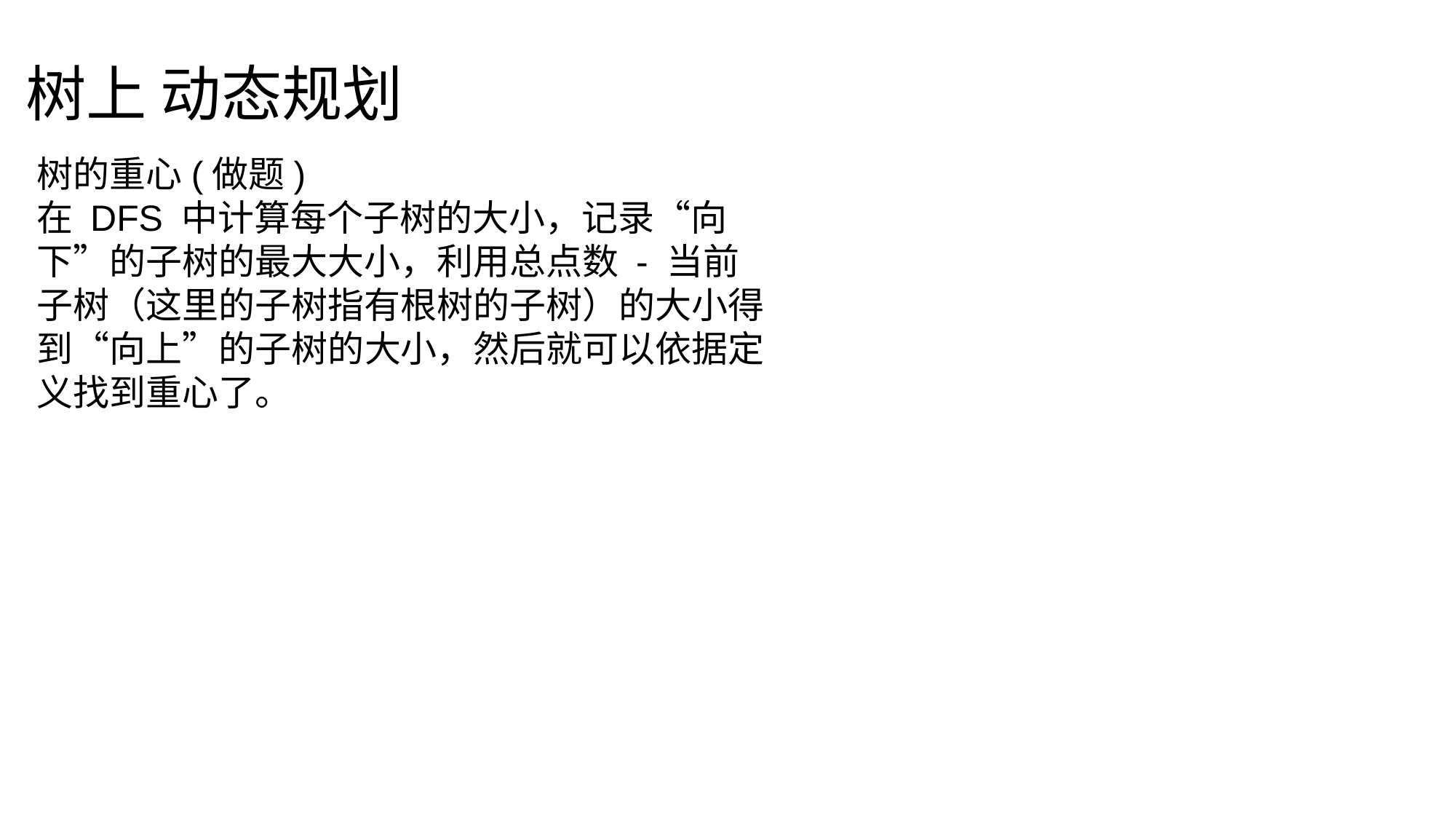

树上 动态规划
树的重心(做题)
在 DFS 中计算每个子树的大小，记录“向下”的子树的最大大小，利用总点数 - 当前子树（这里的子树指有根树的子树）的大小得到“向上”的子树的大小，然后就可以依据定义找到重心了。